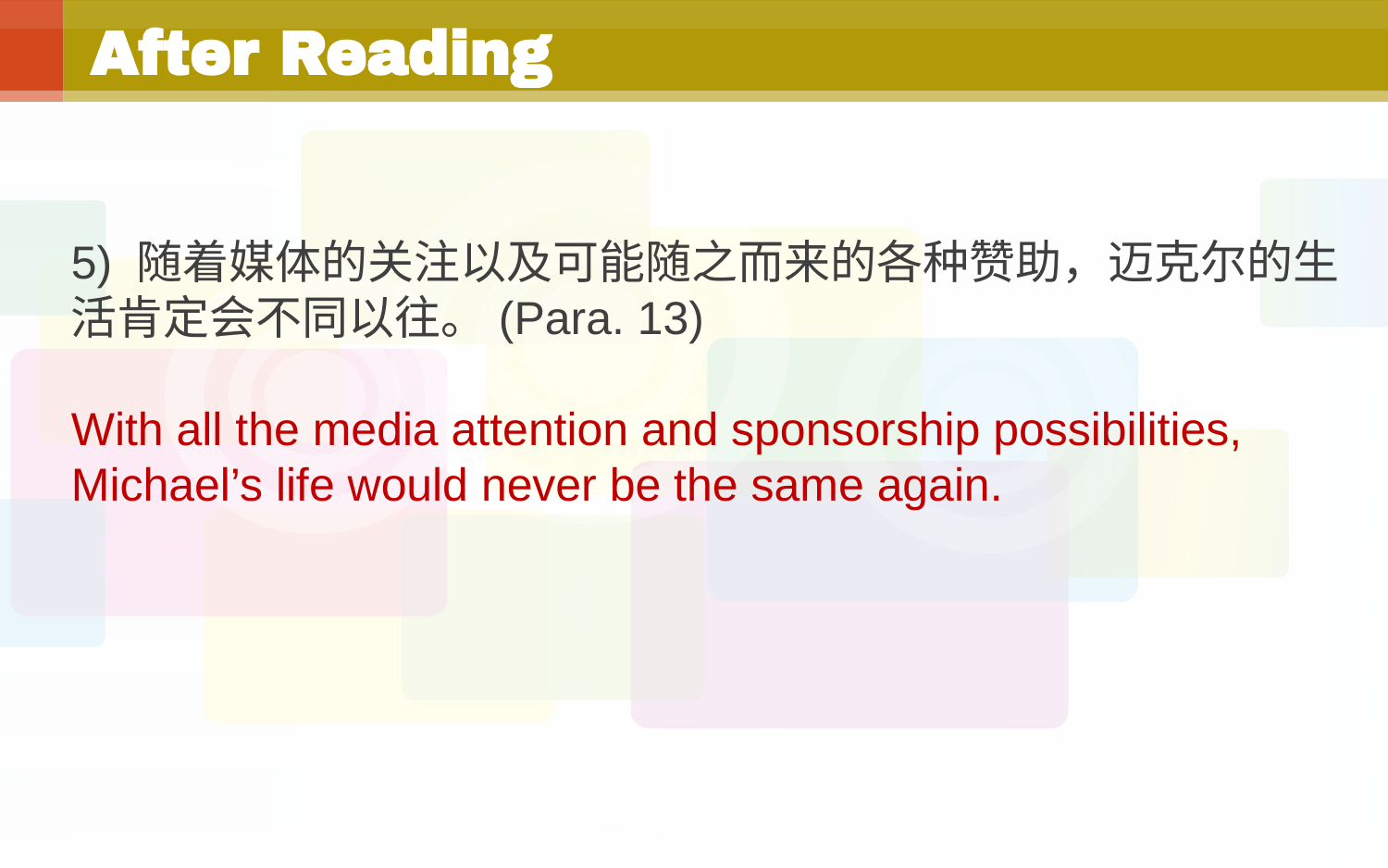

# After Reading
5) 随着媒体的关注以及可能随之而来的各种赞助，迈克尔的生活肯定会不同以往。(Para. 13)

With all the media attention and sponsorship possibilities, Michael’s life would never be the same again.